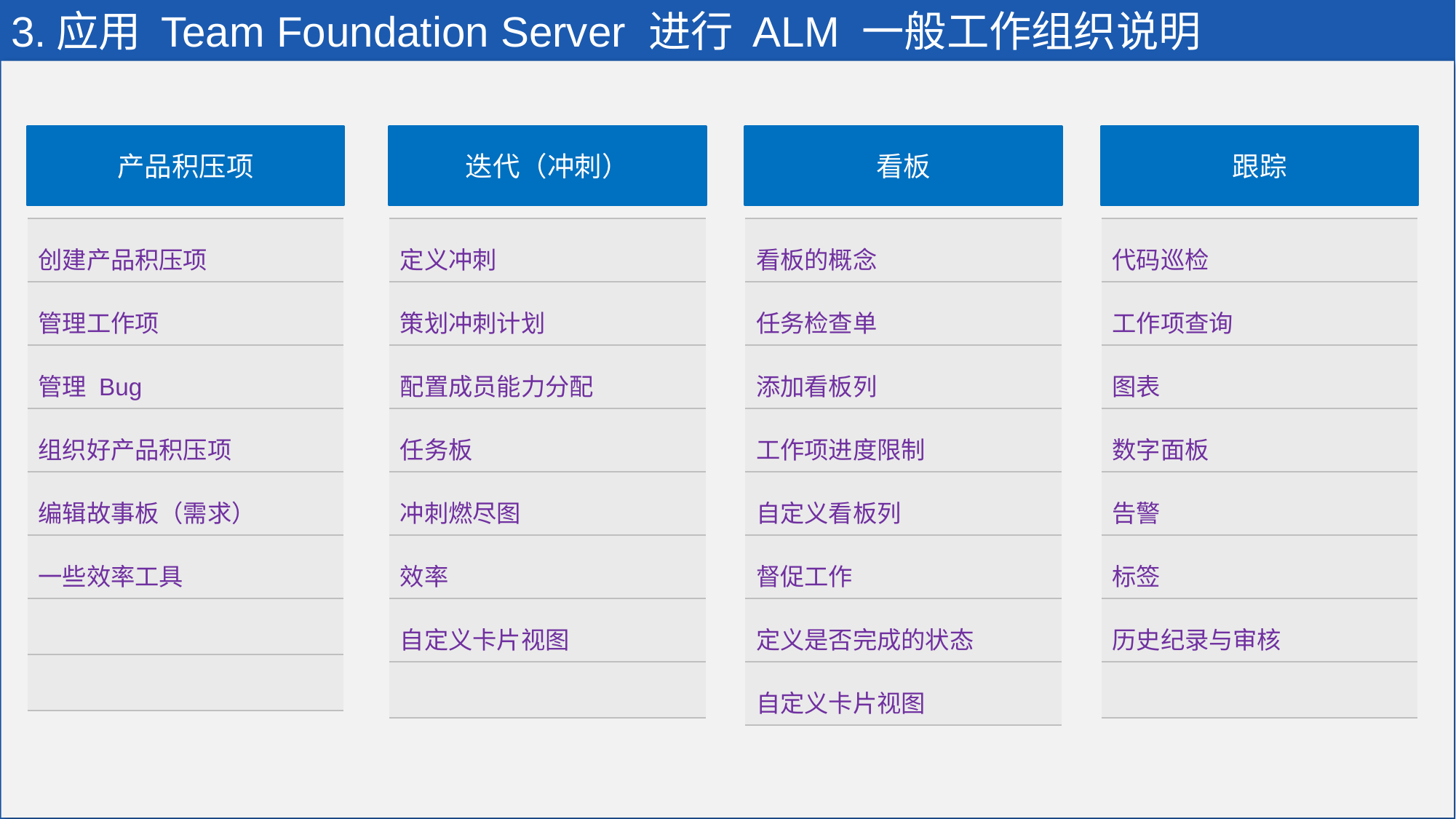

# 3.应用 Team Foundation Server 进行 ALM 一般工作组织说明
产品积压项
迭代（冲刺）
看板
跟踪
| 创建产品积压项 |
| --- |
| 管理工作项 |
| 管理 Bug |
| 组织好产品积压项 |
| 编辑故事板（需求） |
| 一些效率工具 |
|  |
|  |
| 定义冲刺 |
| --- |
| 策划冲刺计划 |
| 配置成员能力分配 |
| 任务板 |
| 冲刺燃尽图 |
| 效率 |
| 自定义卡片视图 |
|  |
| 看板的概念 |
| --- |
| 任务检查单 |
| 添加看板列 |
| 工作项进度限制 |
| 自定义看板列 |
| 督促工作 |
| 定义是否完成的状态 |
| 自定义卡片视图 |
| 代码巡检 |
| --- |
| 工作项查询 |
| 图表 |
| 数字面板 |
| 告警 |
| 标签 |
| 历史纪录与审核 |
|  |